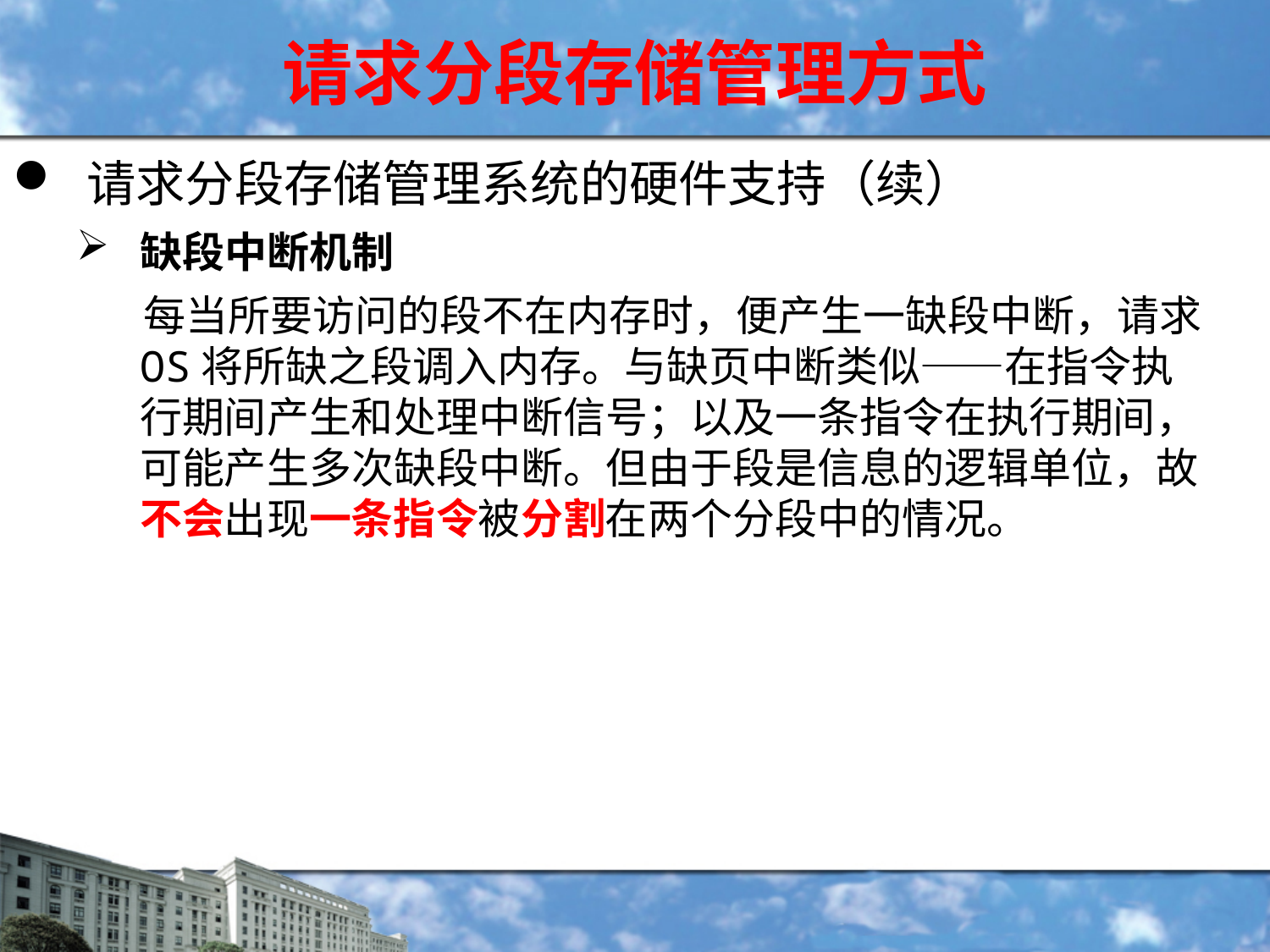

请求分段存储管理方式
请求分段存储管理系统的硬件支持（续）
缺段中断机制
      每当所要访问的段不在内存时，便产生一缺段中断，请求OS将所缺之段调入内存。与缺页中断类似——在指令执行期间产生和处理中断信号；以及一条指令在执行期间，可能产生多次缺段中断。但由于段是信息的逻辑单位，故不会出现一条指令被分割在两个分段中的情况。